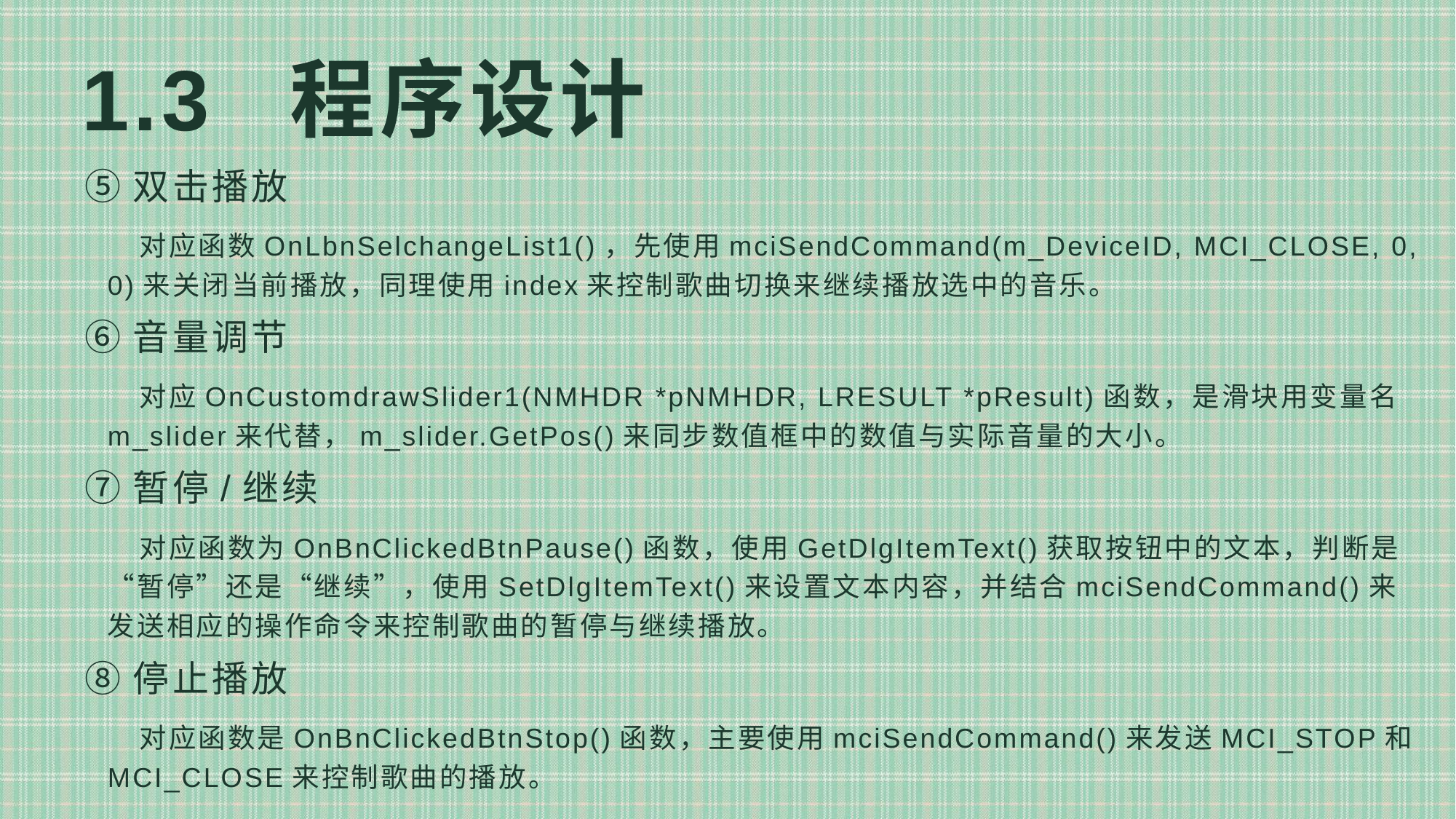

# 1.3  程序设计
⑤双击播放
对应函数OnLbnSelchangeList1()，先使用mciSendCommand(m_DeviceID, MCI_CLOSE, 0, 0)来关闭当前播放，同理使用index来控制歌曲切换来继续播放选中的音乐。
⑥音量调节
对应OnCustomdrawSlider1(NMHDR *pNMHDR, LRESULT *pResult)函数，是滑块用变量名m_slider来代替，m_slider.GetPos()来同步数值框中的数值与实际音量的大小。
⑦暂停/继续
对应函数为OnBnClickedBtnPause()函数，使用GetDlgItemText()获取按钮中的文本，判断是“暂停”还是“继续”，使用SetDlgItemText()来设置文本内容，并结合mciSendCommand()来发送相应的操作命令来控制歌曲的暂停与继续播放。
⑧停止播放
对应函数是OnBnClickedBtnStop()函数，主要使用mciSendCommand()来发送MCI_STOP和MCI_CLOSE来控制歌曲的播放。